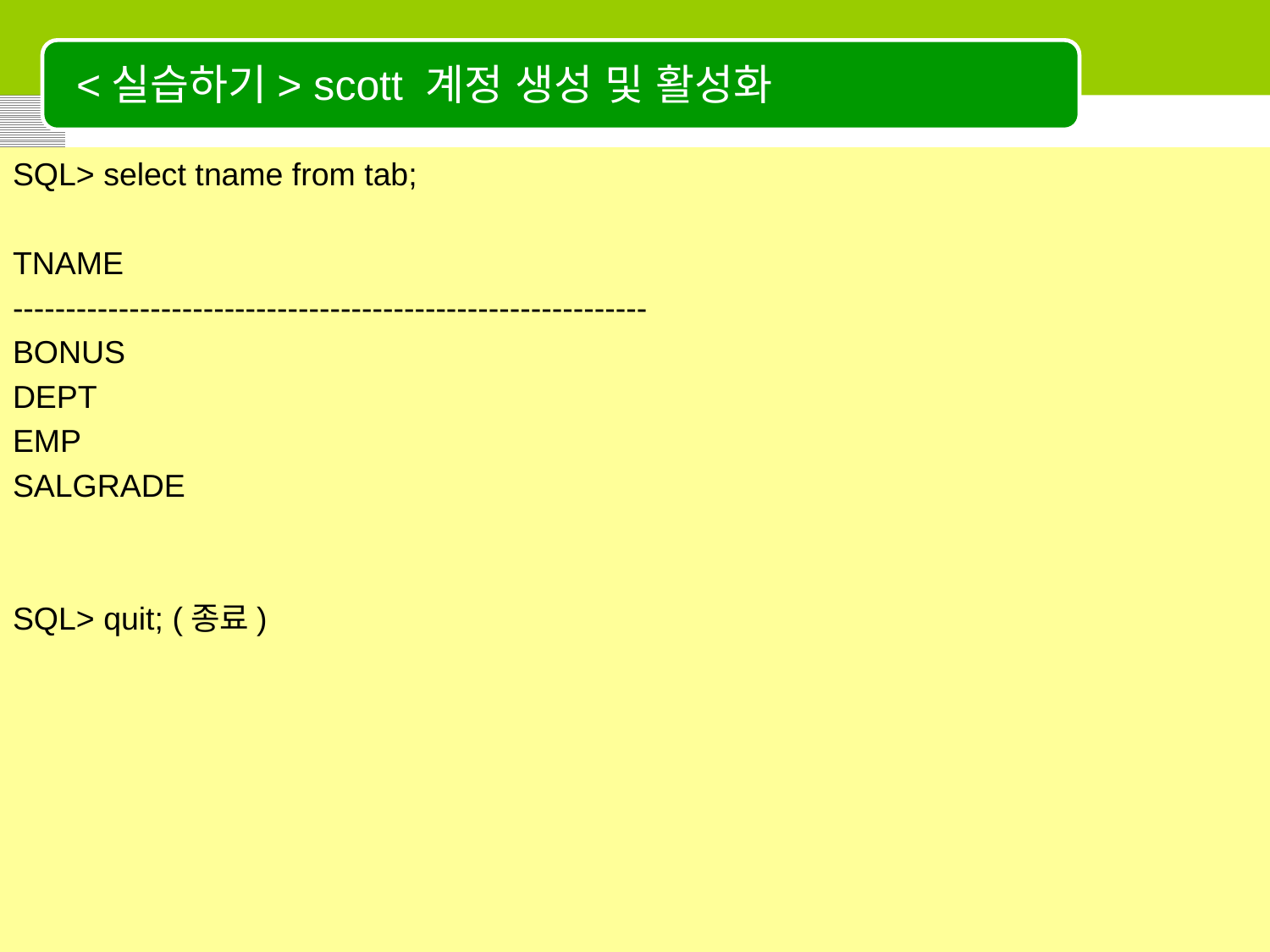

# <실습하기> scott 계정 생성 및 활성화
SQL> select tname from tab;

TNAME
------------------------------------------------------------
BONUS
DEPT
EMP
SALGRADE

SQL> quit; (종료)